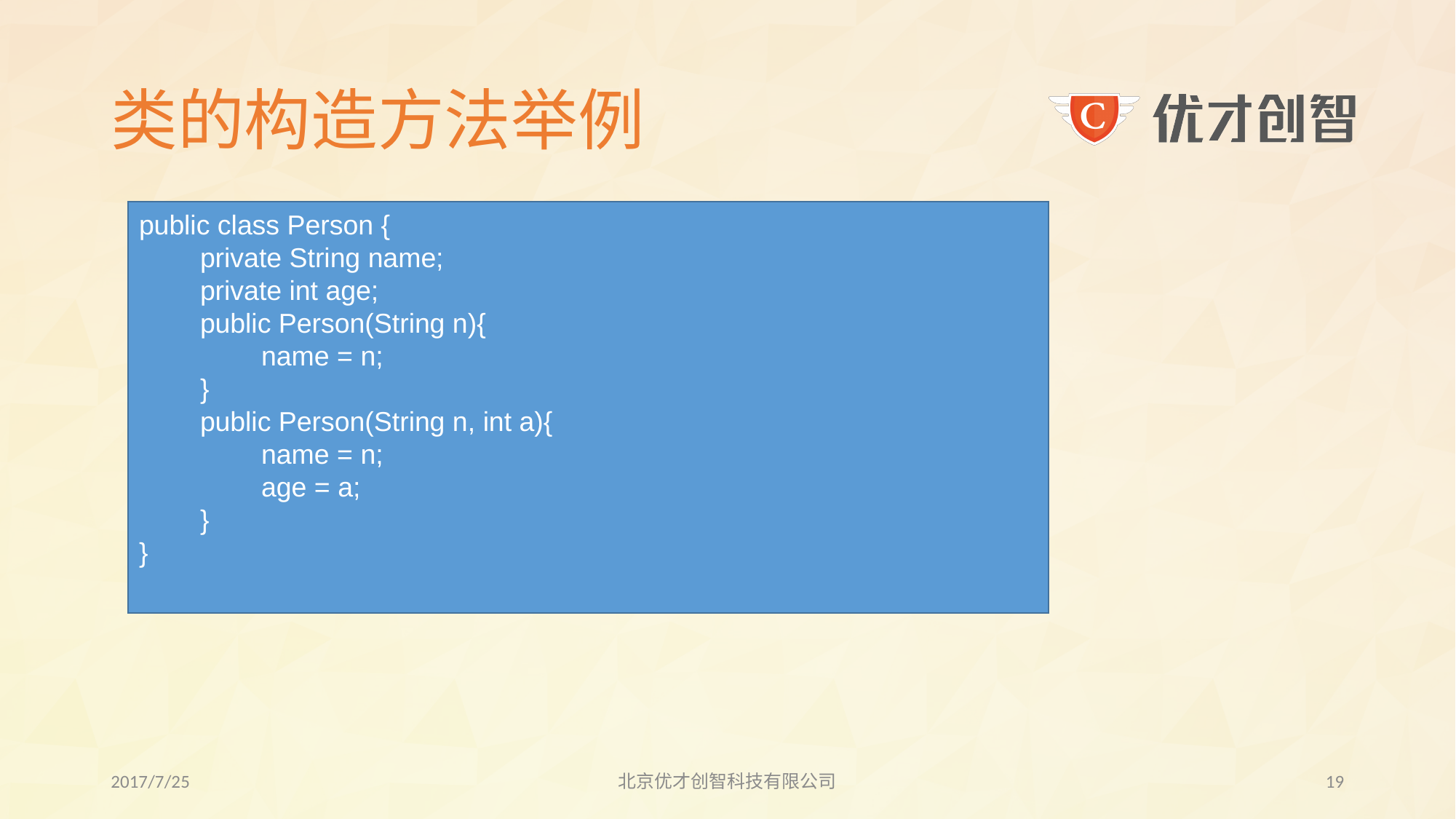

# 类的构造方法举例
public class Person {
        private String name;
        private int age;
        public Person(String n){
                name = n;
        }
        public Person(String n, int a){
                name = n;
                age = a;
        }
}
2017/7/25
北京优才创智科技有限公司
19